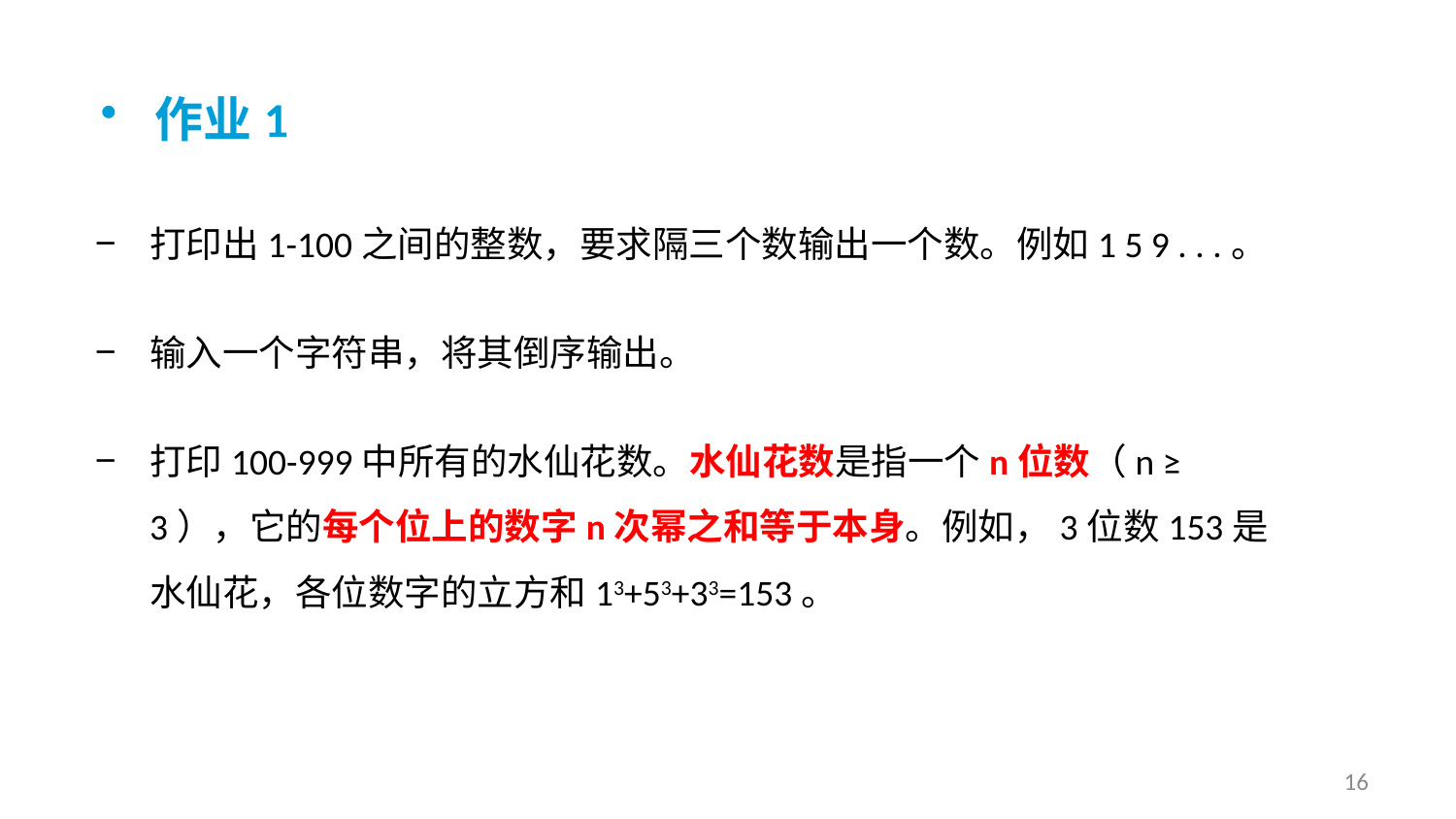

作业1
打印出1-100之间的整数，要求隔三个数输出一个数。例如1 5 9 . . .。
输入一个字符串，将其倒序输出。
打印100-999中所有的水仙花数。水仙花数是指一个n位数（n ≥ 3），它的每个位上的数字n次幂之和等于本身。例如，3位数153是水仙花，各位数字的立方和13+53+33=153。
16